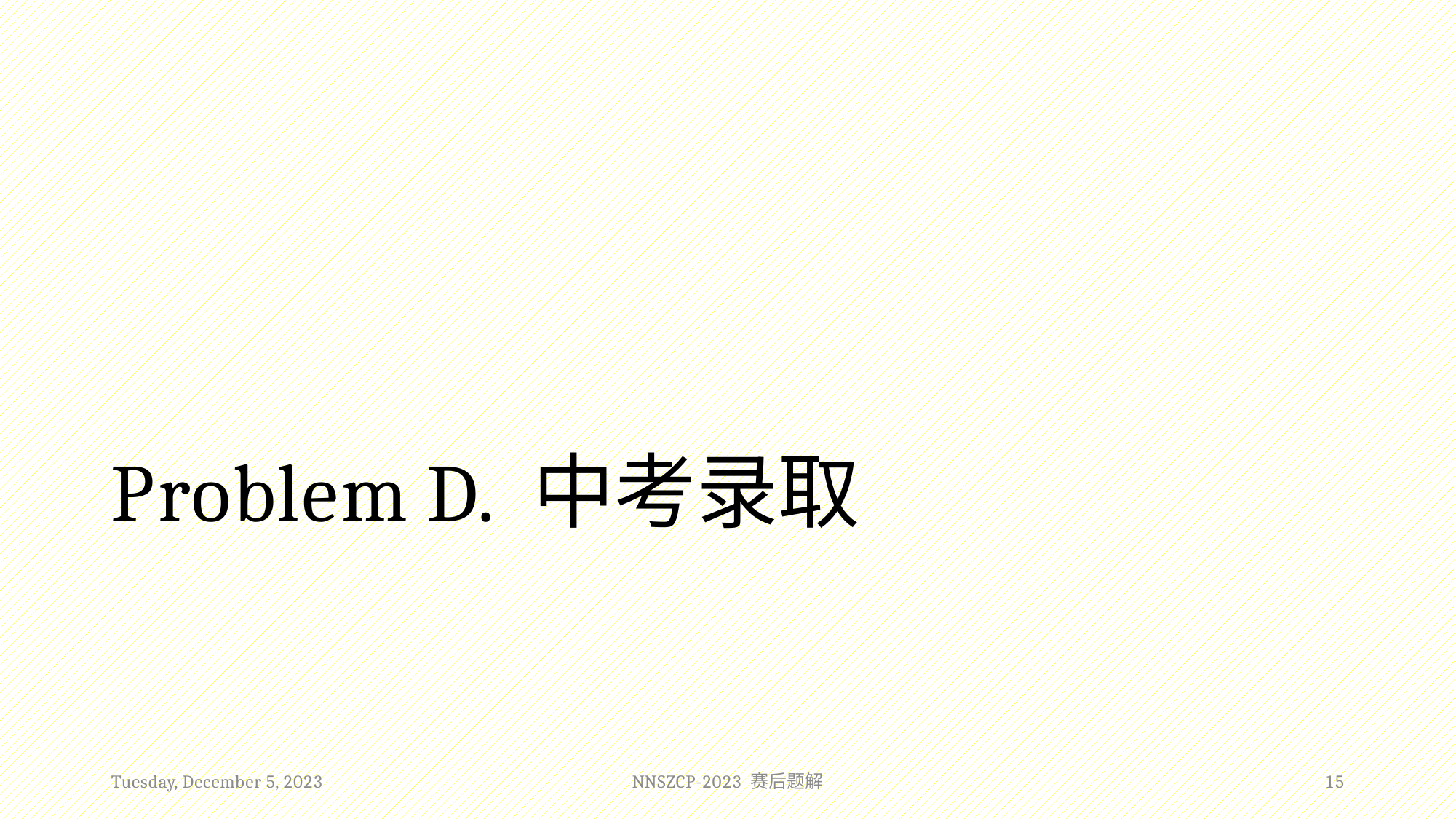

# Problem D. 中考录取
Tuesday, December 5, 2023
NNSZCP-2023 赛后题解
15